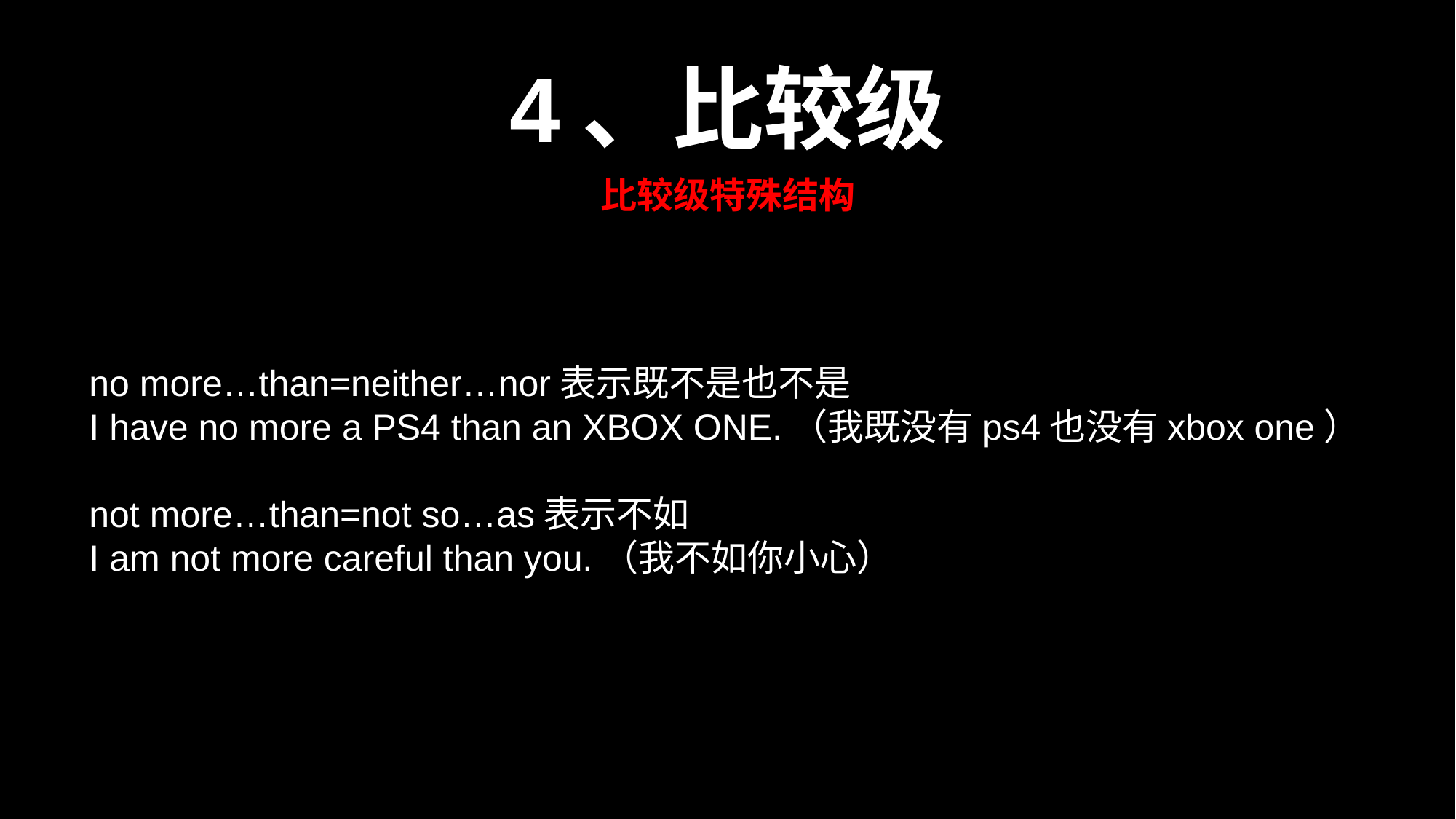

4、比较级
比较级特殊结构
no more…than=neither…nor表示既不是也不是
I have no more a PS4 than an XBOX ONE.（我既没有ps4也没有xbox one）

not more…than=not so…as表示不如
I am not more careful than you.（我不如你小心）